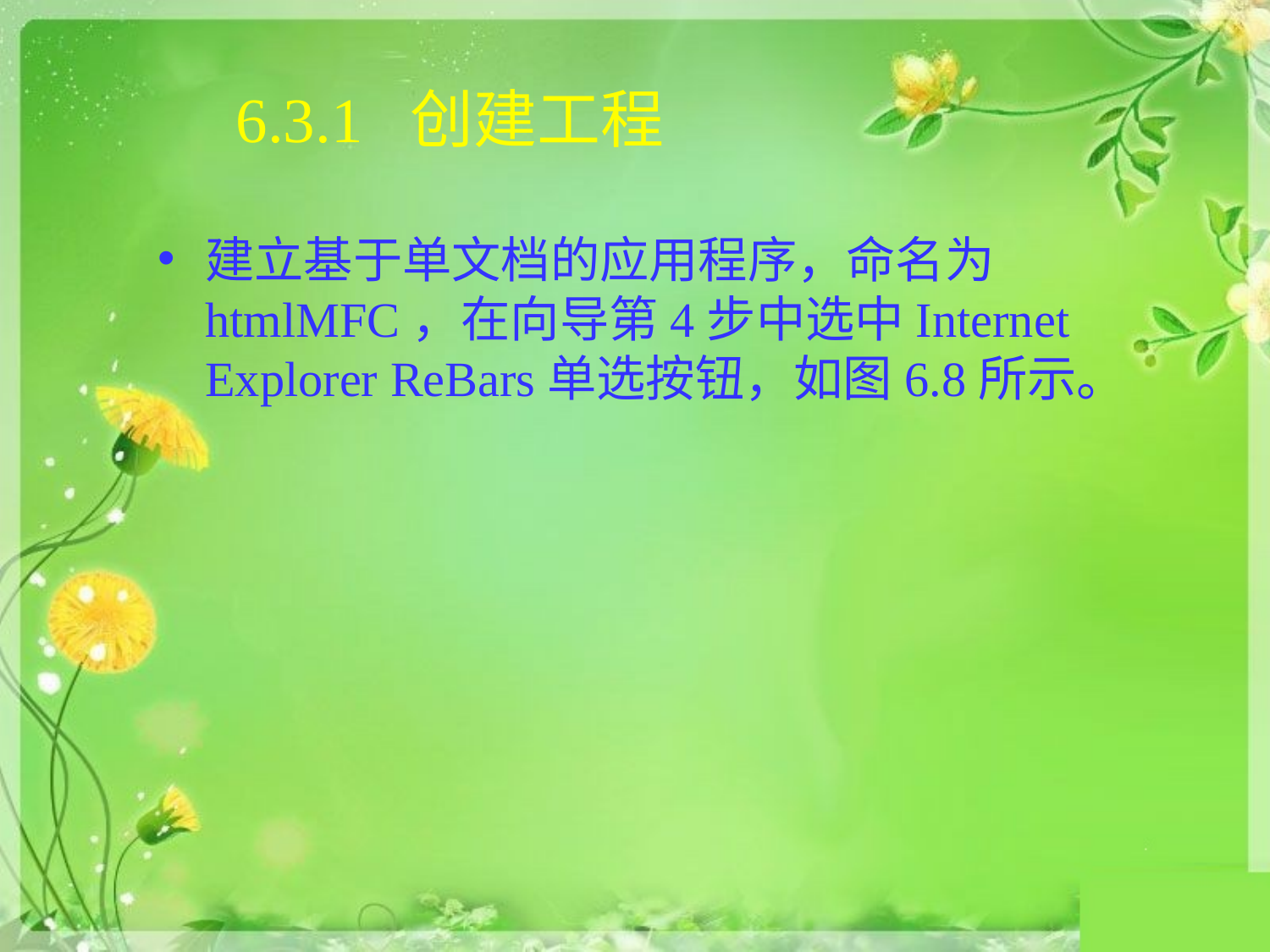

# 6.3.1  创建工程
建立基于单文档的应用程序，命名为htmlMFC，在向导第4步中选中Internet Explorer ReBars单选按钮，如图6.8所示。